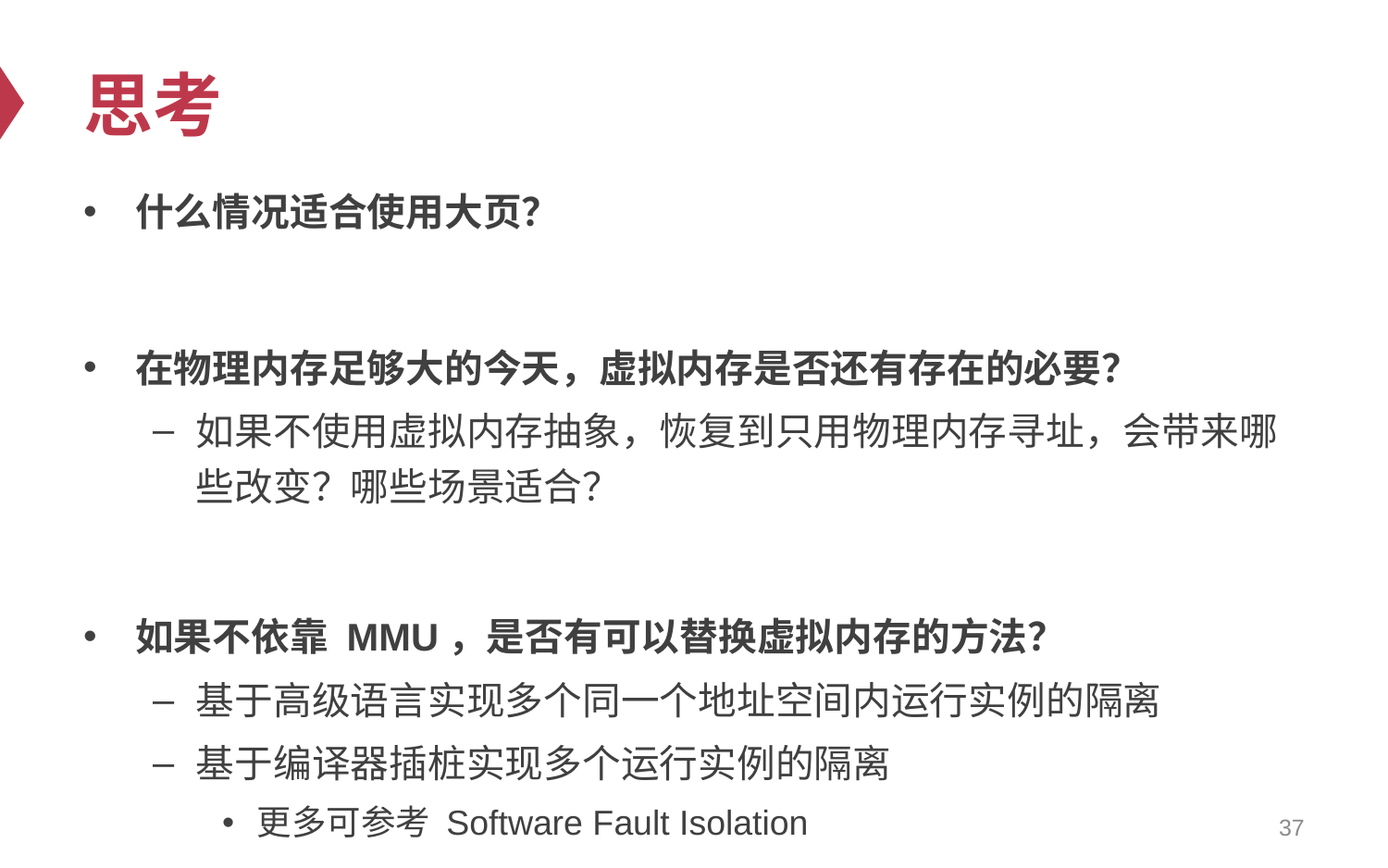

# 思考
什么情况适合使用大页？

在物理内存足够大的今天，虚拟内存是否还有存在的必要？
如果不使用虚拟内存抽象，恢复到只用物理内存寻址，会带来哪些改变？哪些场景适合？

如果不依靠 MMU，是否有可以替换虚拟内存的方法？
基于高级语言实现多个同一个地址空间内运行实例的隔离
基于编译器插桩实现多个运行实例的隔离
更多可参考 Software Fault Isolation
37